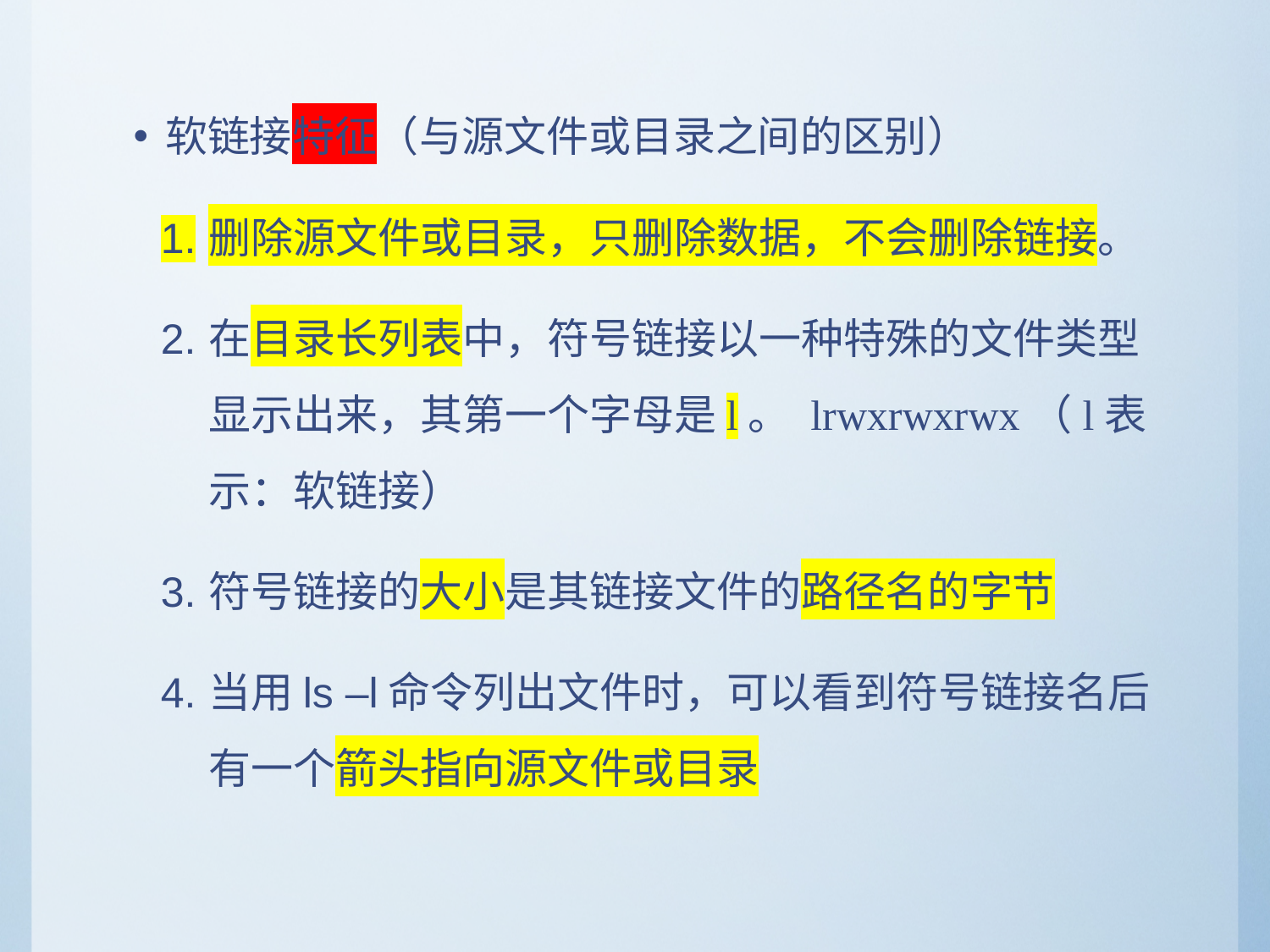

软链接特征（与源文件或目录之间的区别）
删除源文件或目录，只删除数据，不会删除链接。
在目录长列表中，符号链接以一种特殊的文件类型显示出来，其第一个字母是l。 lrwxrwxrwx（l表示：软链接）
符号链接的大小是其链接文件的路径名的字节
当用ls –l命令列出文件时，可以看到符号链接名后有一个箭头指向源文件或目录